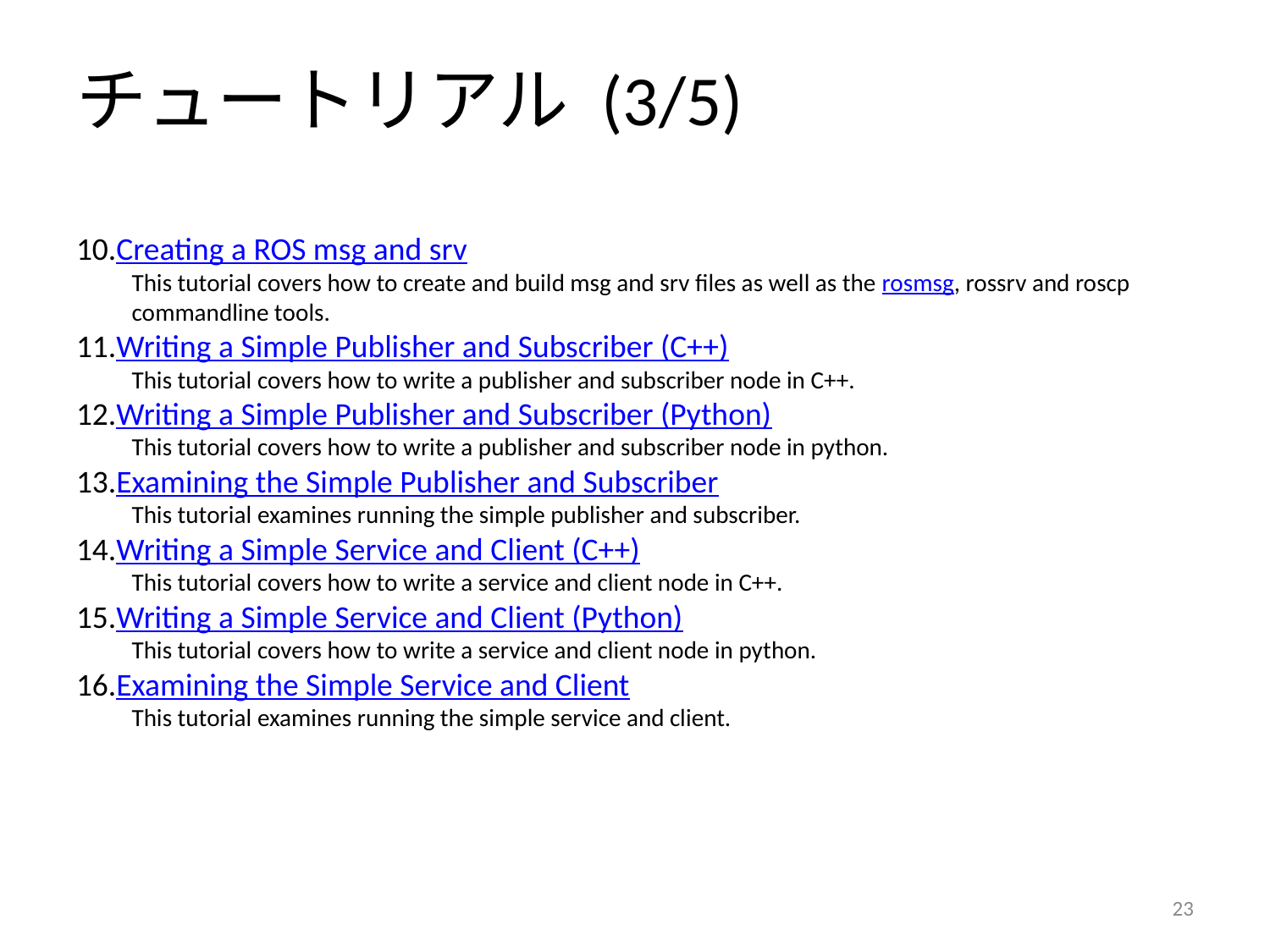

# チュートリアル (3/5)
Creating a ROS msg and srv
This tutorial covers how to create and build msg and srv files as well as the rosmsg, rossrv and roscp commandline tools.
Writing a Simple Publisher and Subscriber (C++)
This tutorial covers how to write a publisher and subscriber node in C++.
Writing a Simple Publisher and Subscriber (Python)
This tutorial covers how to write a publisher and subscriber node in python.
Examining the Simple Publisher and Subscriber
This tutorial examines running the simple publisher and subscriber.
Writing a Simple Service and Client (C++)
This tutorial covers how to write a service and client node in C++.
Writing a Simple Service and Client (Python)
This tutorial covers how to write a service and client node in python.
Examining the Simple Service and Client
This tutorial examines running the simple service and client.

23